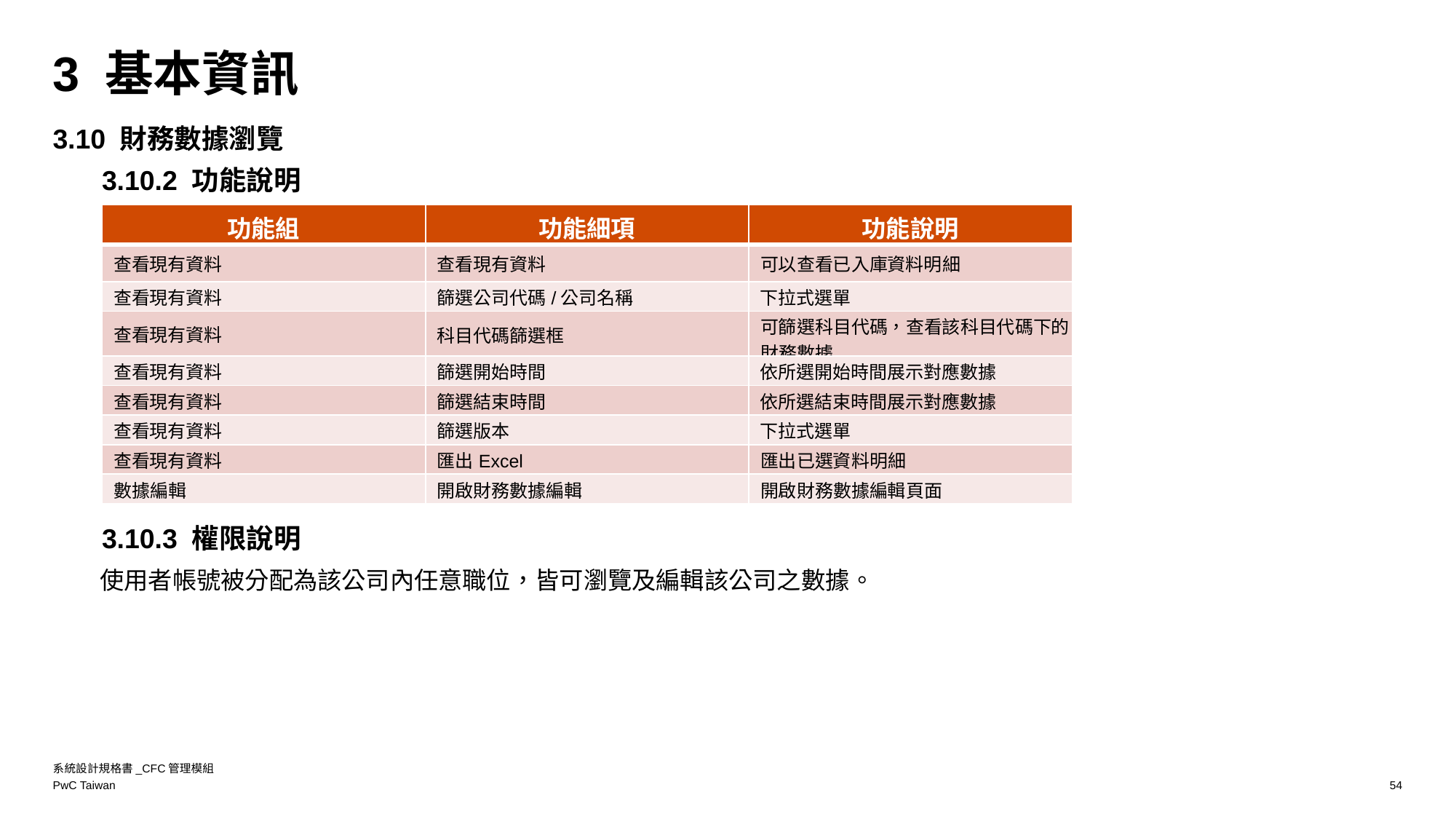

# 3 基本資訊
3.10 財務數據瀏覽
3.10.2 功能說明
| 功能組 | 功能細項 | 功能說明 |
| --- | --- | --- |
| 查看現有資料 | 查看現有資料 | 可以查看已入庫資料明細 |
| 查看現有資料 | 篩選公司代碼/公司名稱 | 下拉式選單 |
| 查看現有資料 | 科目代碼篩選框 | 可篩選科目代碼，查看該科目代碼下的財務數據 |
| 查看現有資料 | 篩選開始時間 | 依所選開始時間展示對應數據 |
| 查看現有資料 | 篩選結束時間 | 依所選結束時間展示對應數據 |
| 查看現有資料 | 篩選版本 | 下拉式選單 |
| 查看現有資料 | 匯出Excel | 匯出已選資料明細 |
| 數據編輯 | 開啟財務數據編輯 | 開啟財務數據編輯頁面 |
3.10.3 權限說明
使用者帳號被分配為該公司內任意職位，皆可瀏覽及編輯該公司之數據。
系統設計規格書_CFC管理模組
54